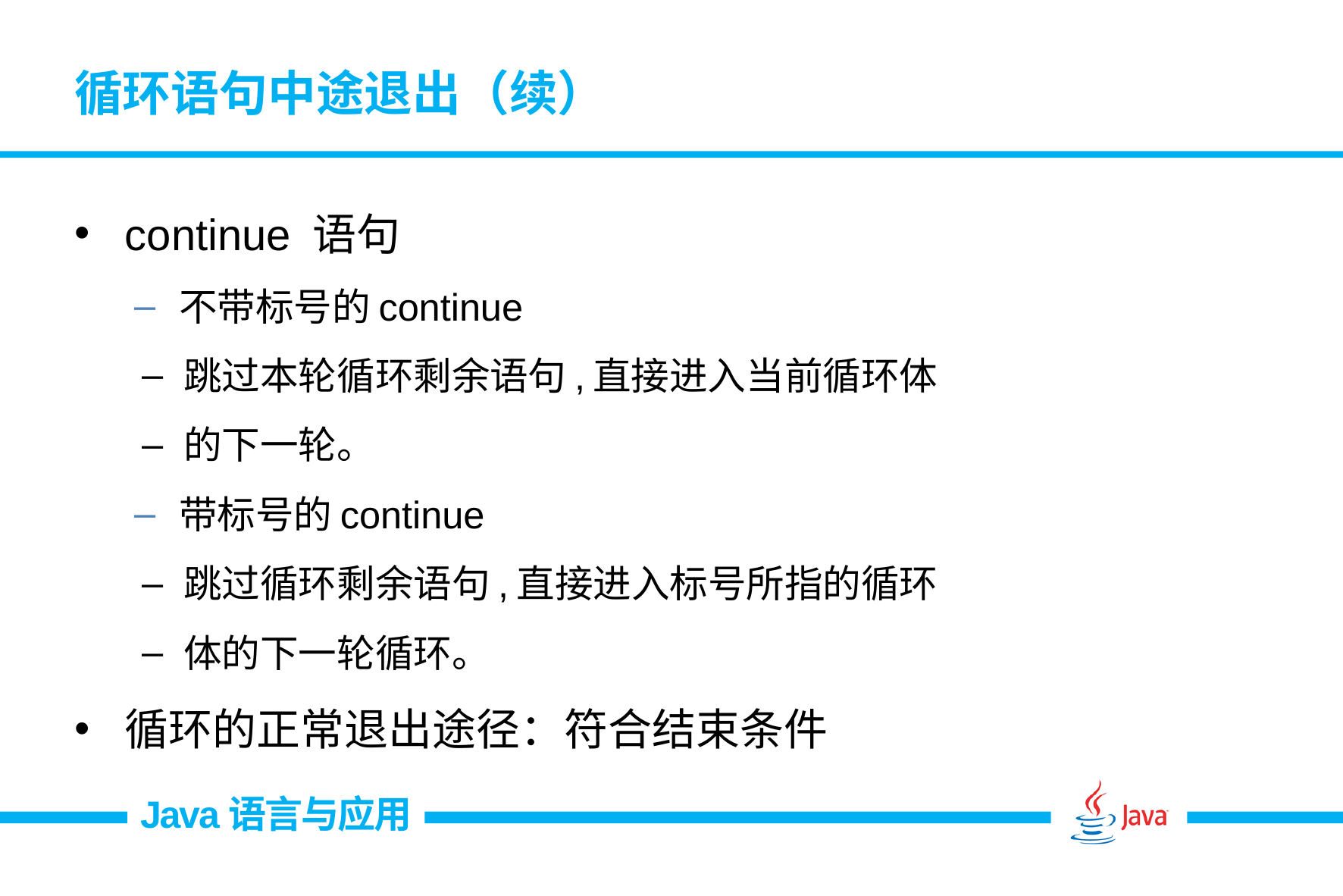

# 循环语句中途退出（续）
continue 语句
不带标号的continue
跳过本轮循环剩余语句,直接进入当前循环体
的下一轮。
带标号的continue
跳过循环剩余语句,直接进入标号所指的循环
体的下一轮循环。
循环的正常退出途径：符合结束条件